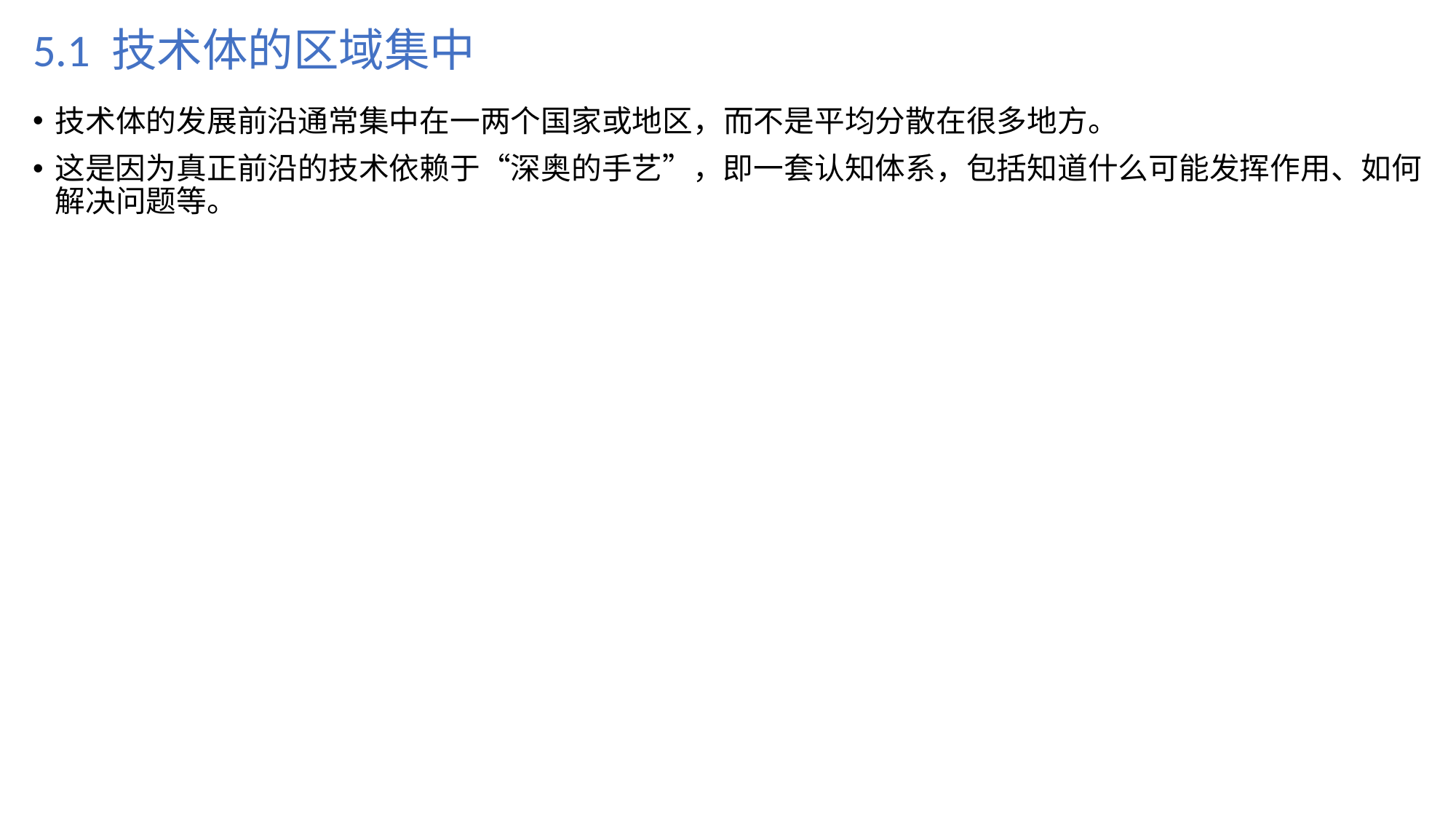

# 5.1 技术体的区域集中
技术体的发展前沿通常集中在一两个国家或地区，而不是平均分散在很多地方。
这是因为真正前沿的技术依赖于“深奥的手艺”，即一套认知体系，包括知道什么可能发挥作用、如何解决问题等。